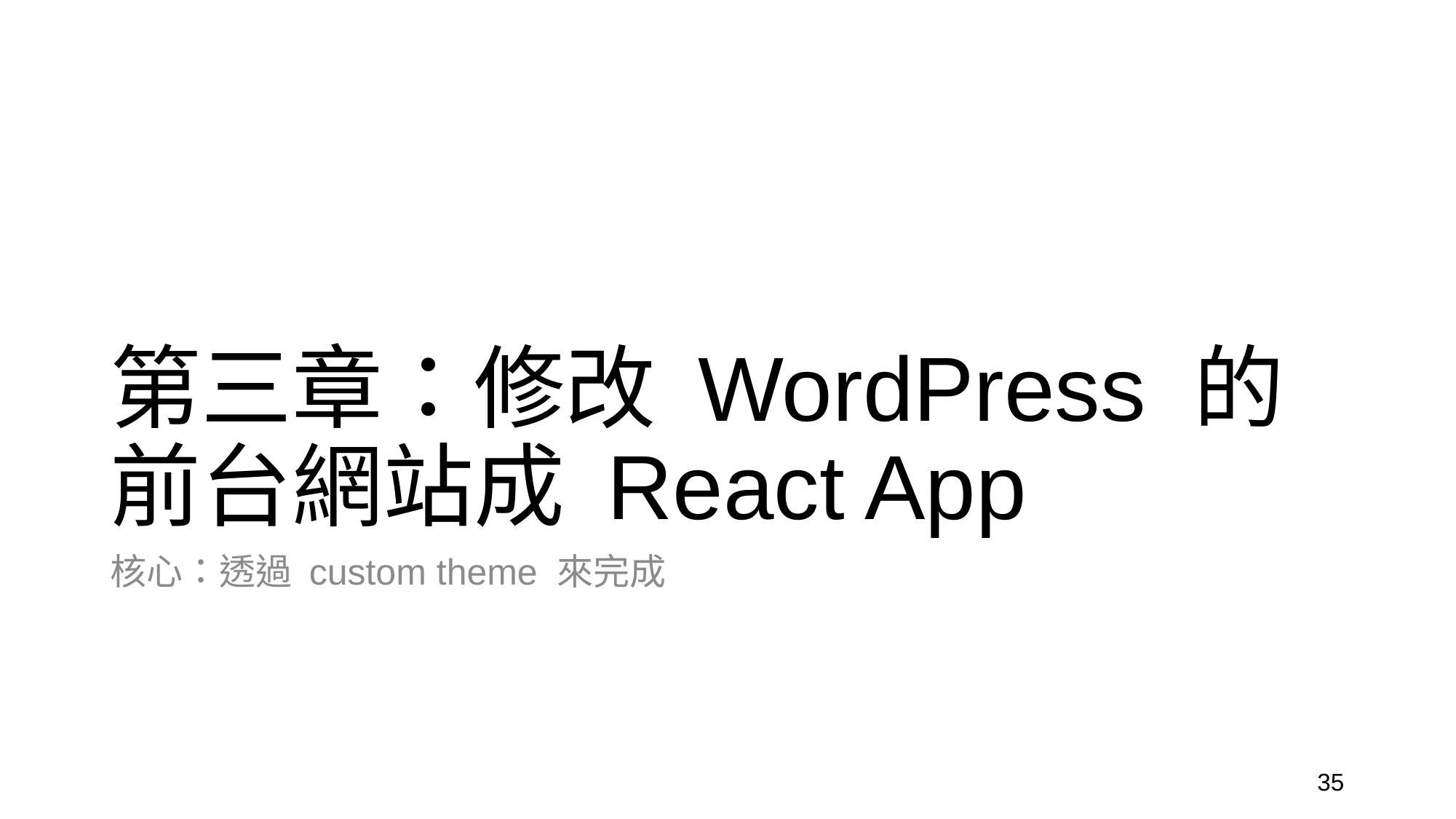

# 第三章：修改 WordPress 的前台網站成 React App
核心：透過 custom theme 來完成
35